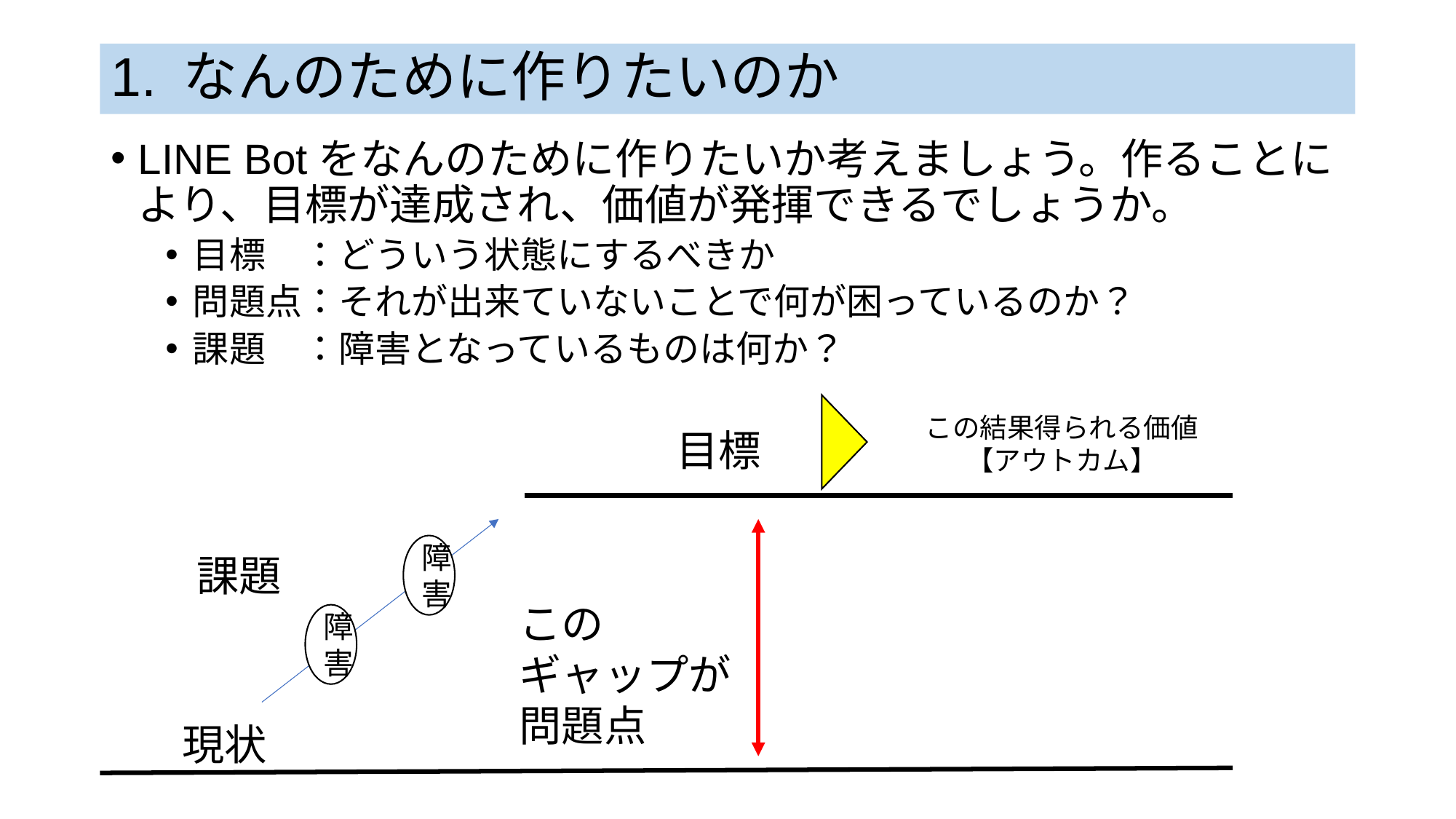

# 1. なんのために作りたいのか
LINE Botをなんのために作りたいか考えましょう。作ることにより、目標が達成され、価値が発揮できるでしょうか。
目標　：どういう状態にするべきか
問題点：それが出来ていないことで何が困っているのか？
課題　：障害となっているものは何か？

この結果得られる価値
【アウトカム】
目標

障害
課題
この
ギャップが
問題点
障害
現状